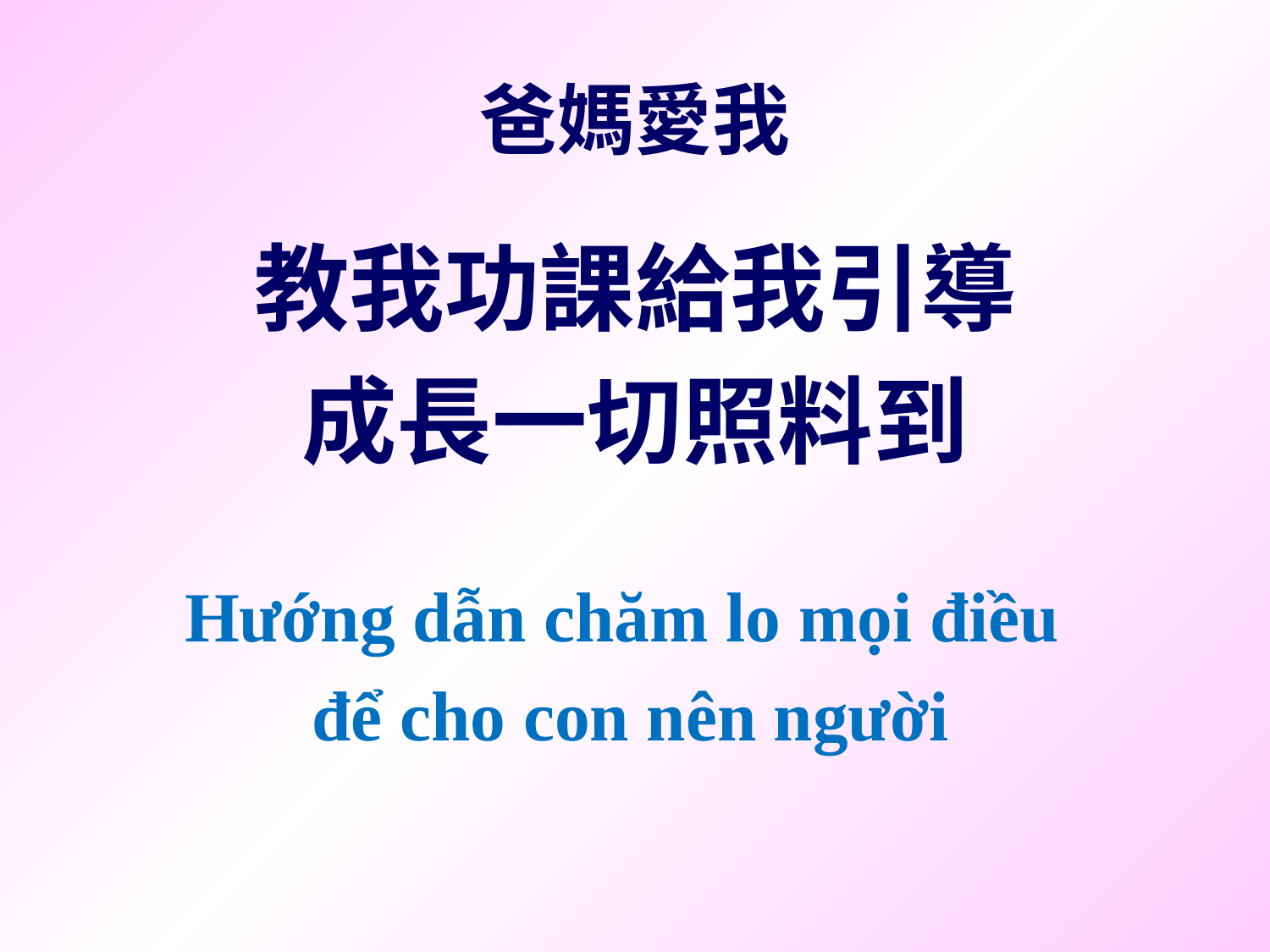

# 爸媽愛我
教我功課給我引導
成長一切照料到
Hướng dẫn chăm lo mọi điều
để cho con nên người